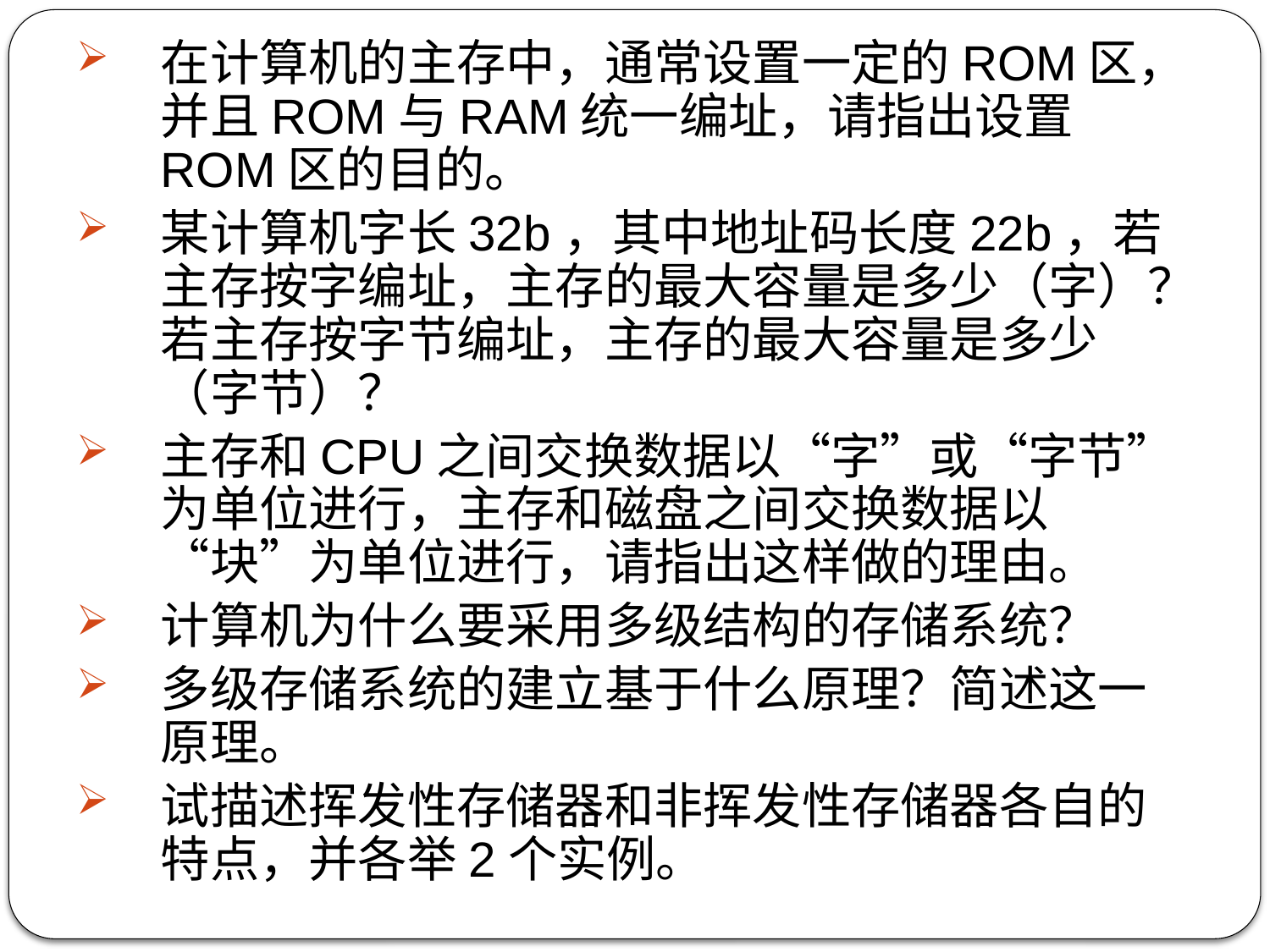

在计算机的主存中，通常设置一定的ROM区，并且ROM与RAM统一编址，请指出设置ROM区的目的。
某计算机字长32b，其中地址码长度22b，若主存按字编址，主存的最大容量是多少（字）？若主存按字节编址，主存的最大容量是多少（字节）？
主存和CPU之间交换数据以“字”或“字节”为单位进行，主存和磁盘之间交换数据以“块”为单位进行，请指出这样做的理由。
计算机为什么要采用多级结构的存储系统？
多级存储系统的建立基于什么原理？简述这一原理。
试描述挥发性存储器和非挥发性存储器各自的特点，并各举2个实例。